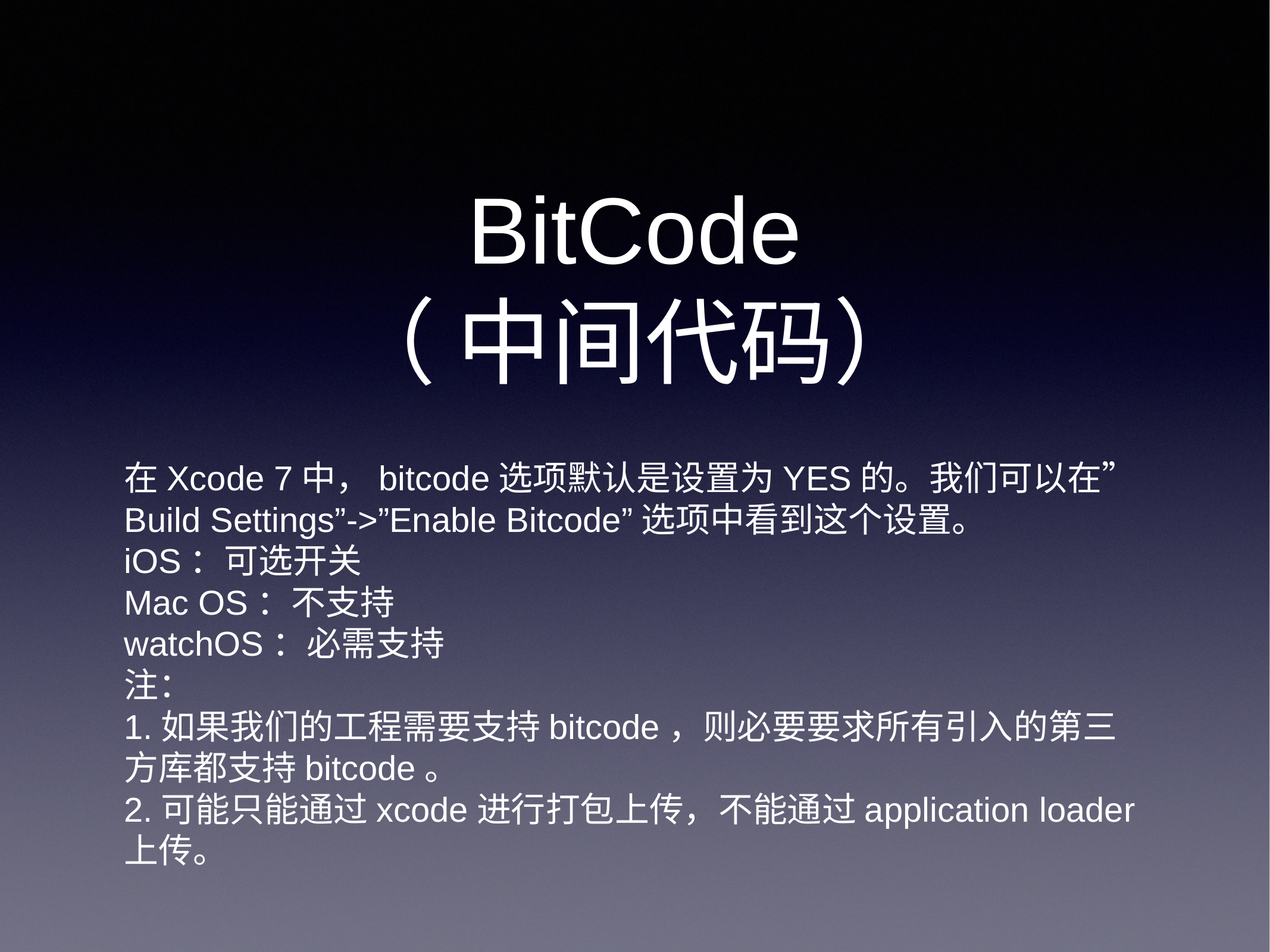

# BitCode
（ 中间代码）
在Xcode 7中，bitcode选项默认是设置为YES的。我们可以在”Build Settings”->”Enable Bitcode”选项中看到这个设置。
iOS：可选开关
Mac OS：不支持
watchOS：必需支持
注：
1.如果我们的工程需要支持bitcode，则必要要求所有引入的第三方库都支持bitcode。
2.可能只能通过xcode进行打包上传，不能通过application loader上传。